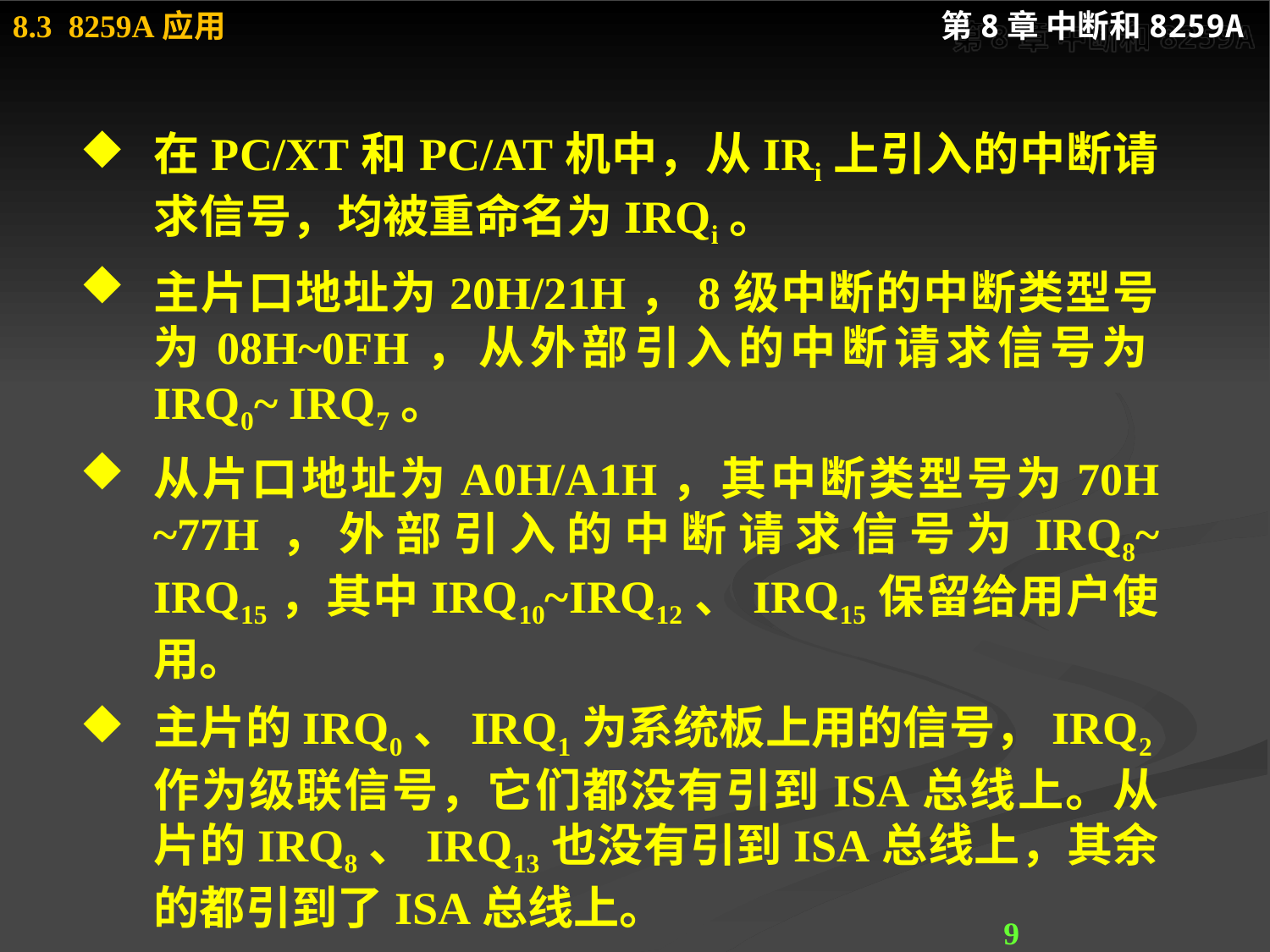

在PC/XT和PC/AT机中，从IRi上引入的中断请求信号，均被重命名为IRQi。
主片口地址为20H/21H，8级中断的中断类型号为08H~0FH，从外部引入的中断请求信号为IRQ0~ IRQ7。
从片口地址为A0H/A1H，其中断类型号为70H ~77H，外部引入的中断请求信号为IRQ8~ IRQ15，其中IRQ10~IRQ12、IRQ15保留给用户使用。
主片的IRQ0、IRQ1为系统板上用的信号，IRQ2作为级联信号，它们都没有引到ISA总线上。从片的IRQ8、IRQ13也没有引到ISA总线上，其余的都引到了ISA总线上。